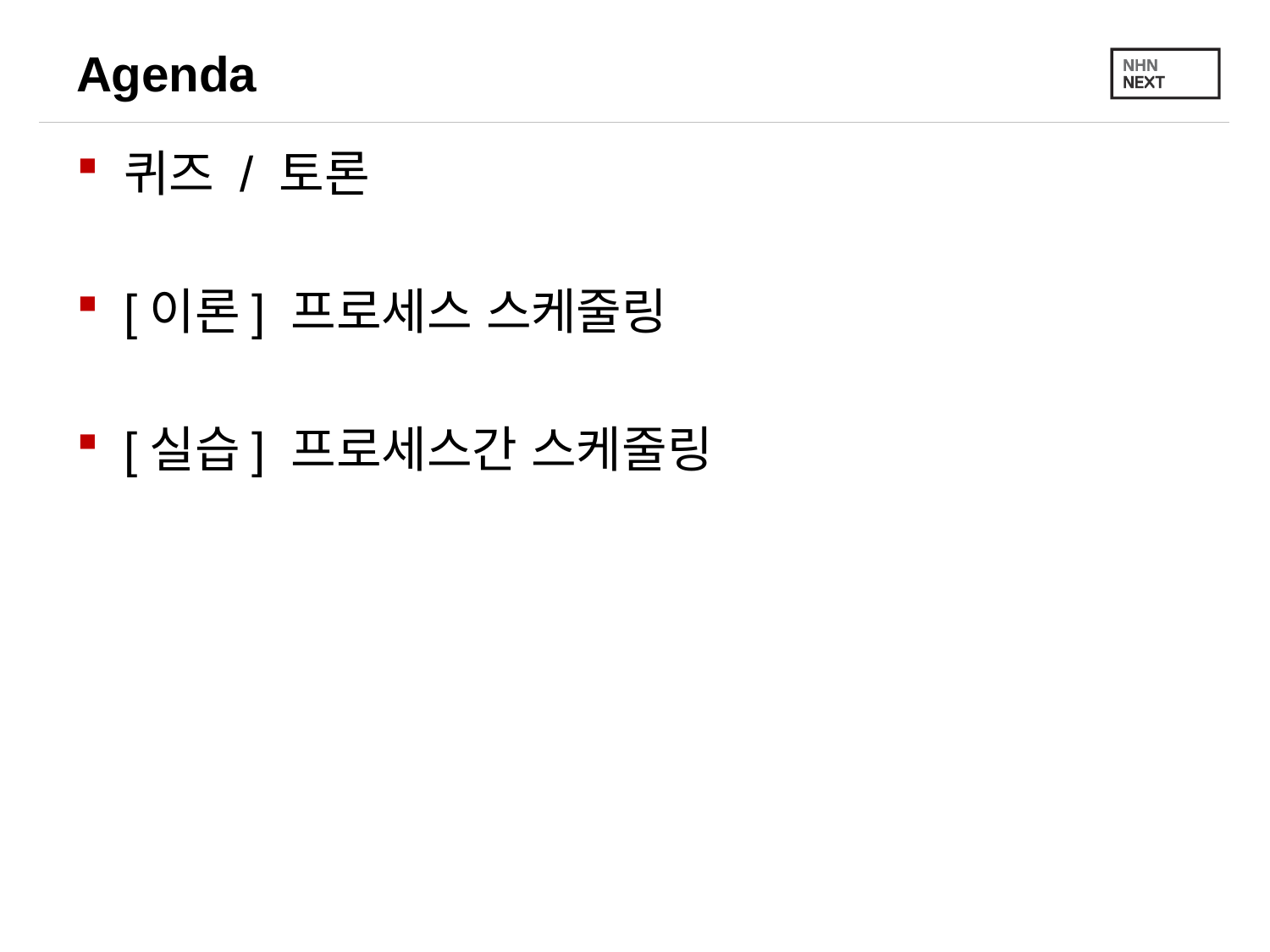

# Agenda
퀴즈 / 토론

[이론] 프로세스 스케줄링

[실습] 프로세스간 스케줄링